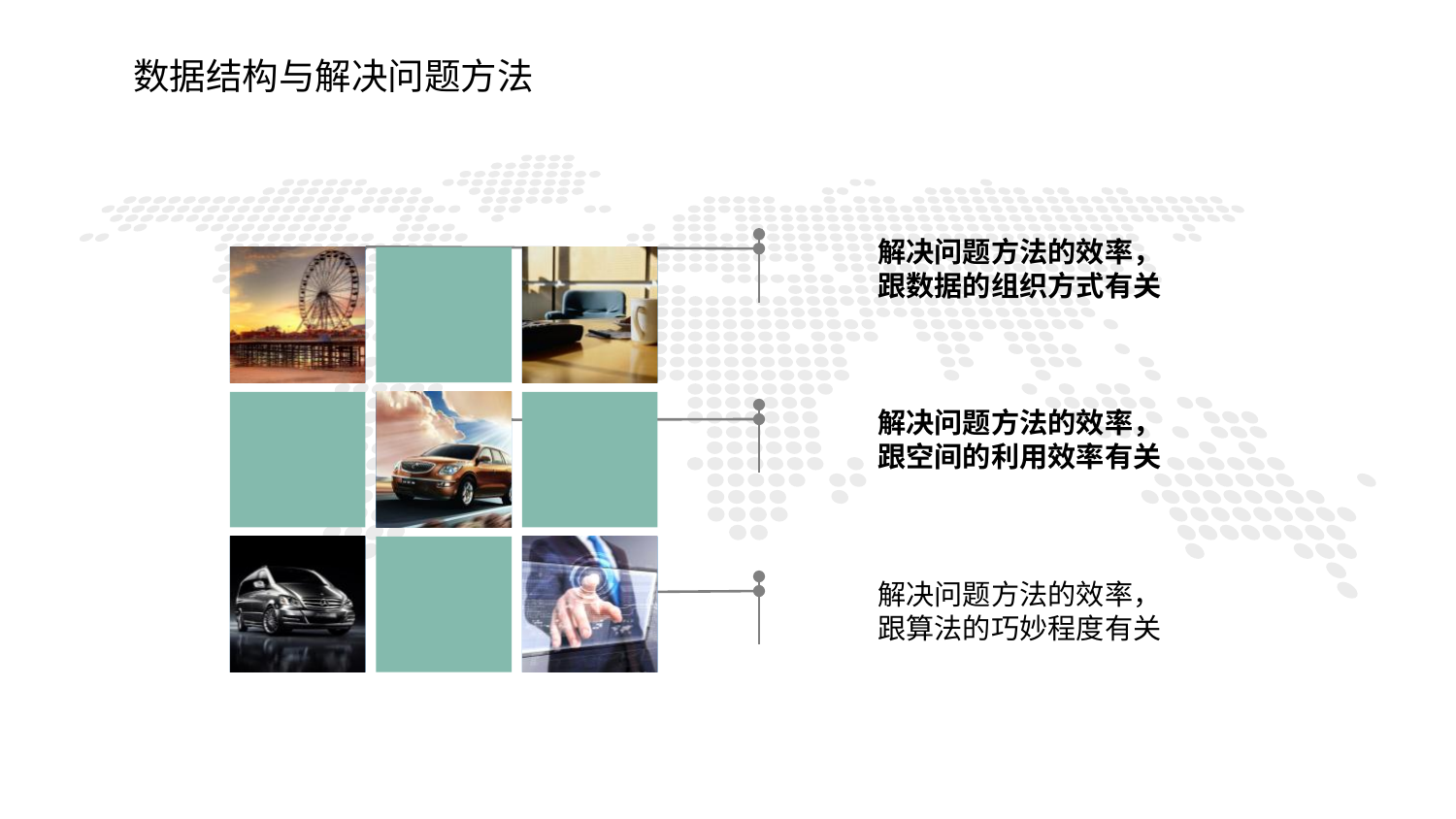

数据结构与解决问题方法
解决问题方法的效率，
跟数据的组织方式有关

解决问题方法的效率，
跟空间的利用效率有关

解决问题方法的效率，
跟算法的巧妙程度有关